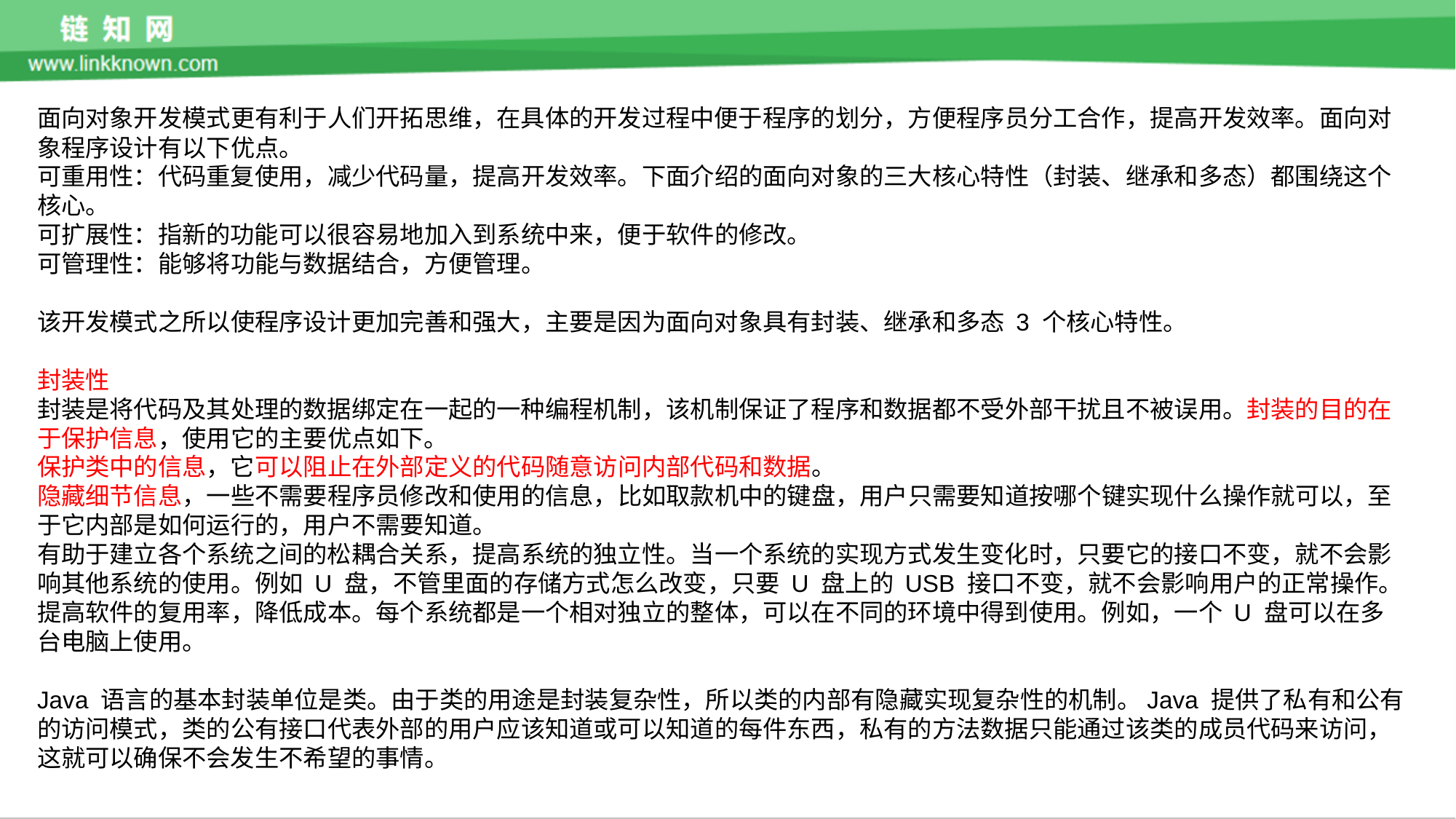

面向对象开发模式更有利于人们开拓思维，在具体的开发过程中便于程序的划分，方便程序员分工合作，提高开发效率。面向对象程序设计有以下优点。
可重用性：代码重复使用，减少代码量，提高开发效率。下面介绍的面向对象的三大核心特性（封装、继承和多态）都围绕这个核心。
可扩展性：指新的功能可以很容易地加入到系统中来，便于软件的修改。
可管理性：能够将功能与数据结合，方便管理。

该开发模式之所以使程序设计更加完善和强大，主要是因为面向对象具有封装、继承和多态 3 个核心特性。

封装性
封装是将代码及其处理的数据绑定在一起的一种编程机制，该机制保证了程序和数据都不受外部干扰且不被误用。封装的目的在于保护信息，使用它的主要优点如下。
保护类中的信息，它可以阻止在外部定义的代码随意访问内部代码和数据。
隐藏细节信息，一些不需要程序员修改和使用的信息，比如取款机中的键盘，用户只需要知道按哪个键实现什么操作就可以，至于它内部是如何运行的，用户不需要知道。
有助于建立各个系统之间的松耦合关系，提高系统的独立性。当一个系统的实现方式发生变化时，只要它的接口不变，就不会影响其他系统的使用。例如 U 盘，不管里面的存储方式怎么改变，只要 U 盘上的 USB 接口不变，就不会影响用户的正常操作。
提高软件的复用率，降低成本。每个系统都是一个相对独立的整体，可以在不同的环境中得到使用。例如，一个 U 盘可以在多台电脑上使用。

Java 语言的基本封装单位是类。由于类的用途是封装复杂性，所以类的内部有隐藏实现复杂性的机制。Java 提供了私有和公有的访问模式，类的公有接口代表外部的用户应该知道或可以知道的每件东西，私有的方法数据只能通过该类的成员代码来访问，这就可以确保不会发生不希望的事情。